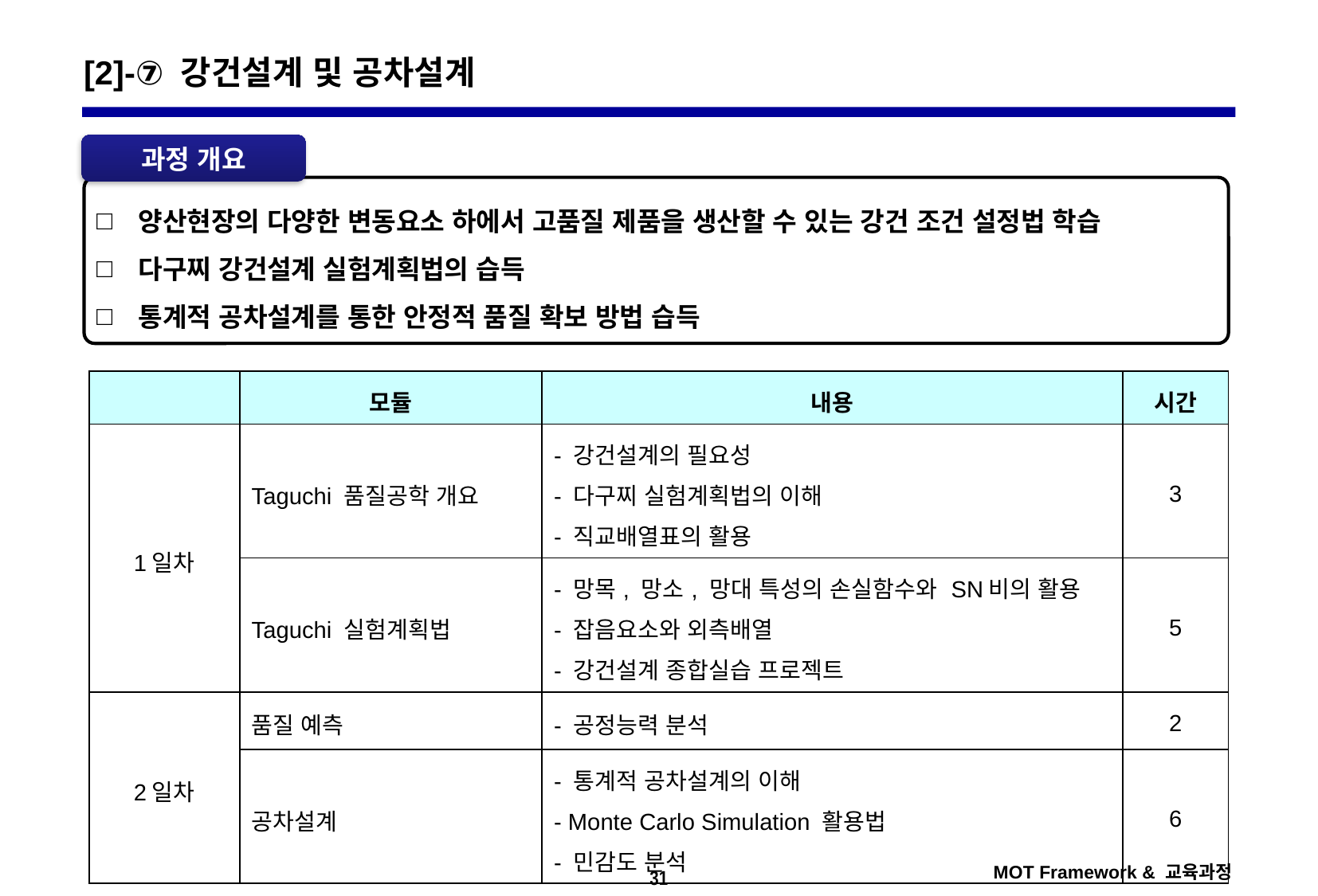

[2]-⑦ 강건설계 및 공차설계
과정 개요
 양산현장의 다양한 변동요소 하에서 고품질 제품을 생산할 수 있는 강건 조건 설정법 학습
 다구찌 강건설계 실험계획법의 습득
 통계적 공차설계를 통한 안정적 품질 확보 방법 습득
|  | 모듈 | 내용 | 시간 |
| --- | --- | --- | --- |
| 1일차 | Taguchi 품질공학 개요 | - 강건설계의 필요성 - 다구찌 실험계획법의 이해 - 직교배열표의 활용 | 3 |
|  | Taguchi 실험계획법 | - 망목, 망소, 망대 특성의 손실함수와 SN비의 활용 - 잡음요소와 외측배열 - 강건설계 종합실습 프로젝트 | 5 |
| 2일차 | 품질 예측 | - 공정능력 분석 | 2 |
|  | 공차설계 | - 통계적 공차설계의 이해 - Monte Carlo Simulation 활용법 - 민감도 분석 | 6 |